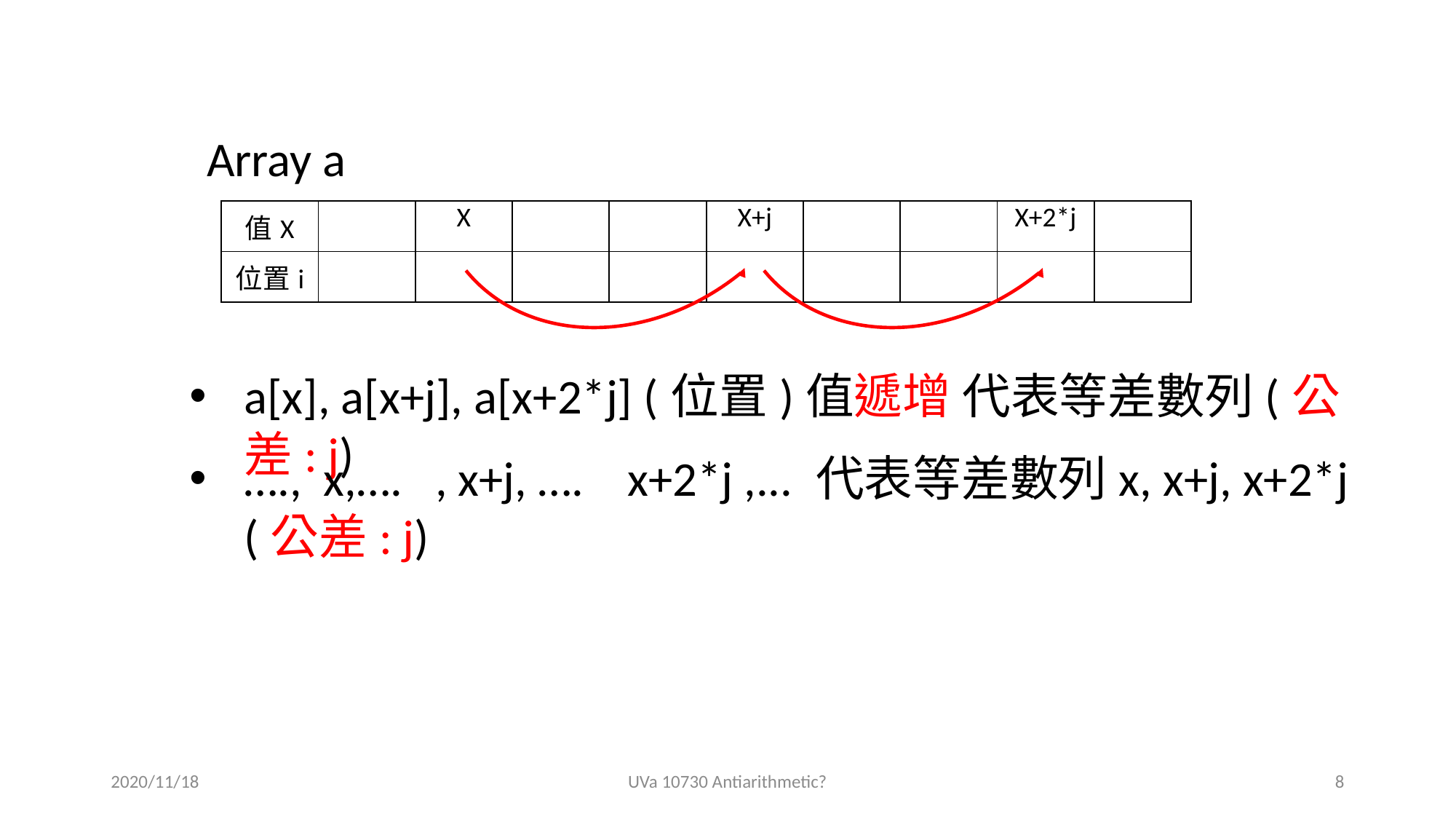

Array a
| 值X |  | X |  |  | X+j |  |  | X+2\*j |  |
| --- | --- | --- | --- | --- | --- | --- | --- | --- | --- |
| 位置i |  |  |  |  |  |  |  |  |  |
a[x], a[x+j], a[x+2*j] (位置)值遞增 代表等差數列(公差: j)
….,  x,….   , x+j, ….    x+2*j ,... 代表等差數列x, x+j, x+2*j (公差: j)
2020/11/18
UVa 10730 Antiarithmetic?
8